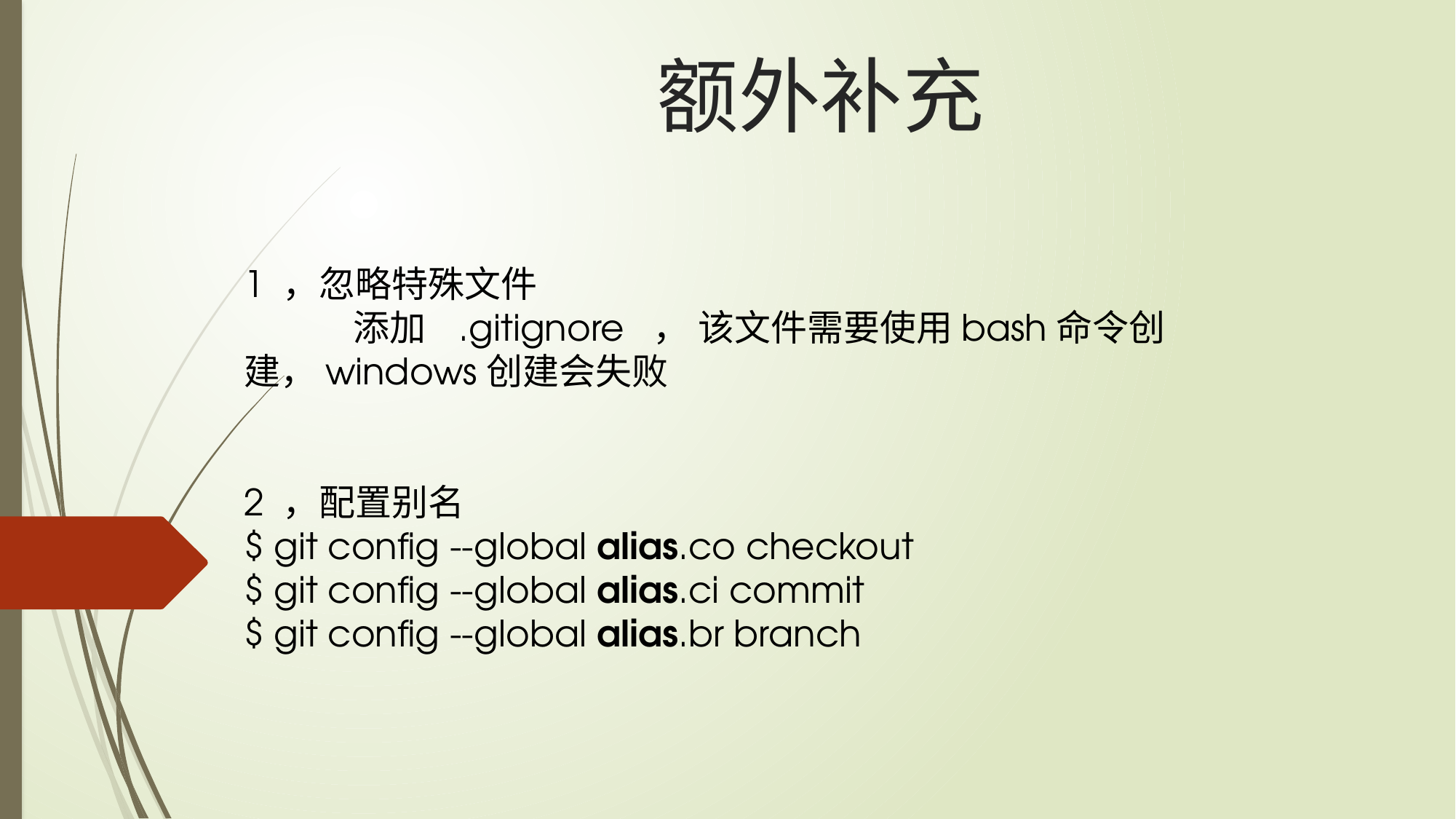

# 额外补充
1 ，忽略特殊文件
	添加   .gitignore  ， 该文件需要使用bash命令创建，windows创建会失败

2 ，配置别名
$ git config --global alias.co checkout
$ git config --global alias.ci commit
$ git config --global alias.br branch